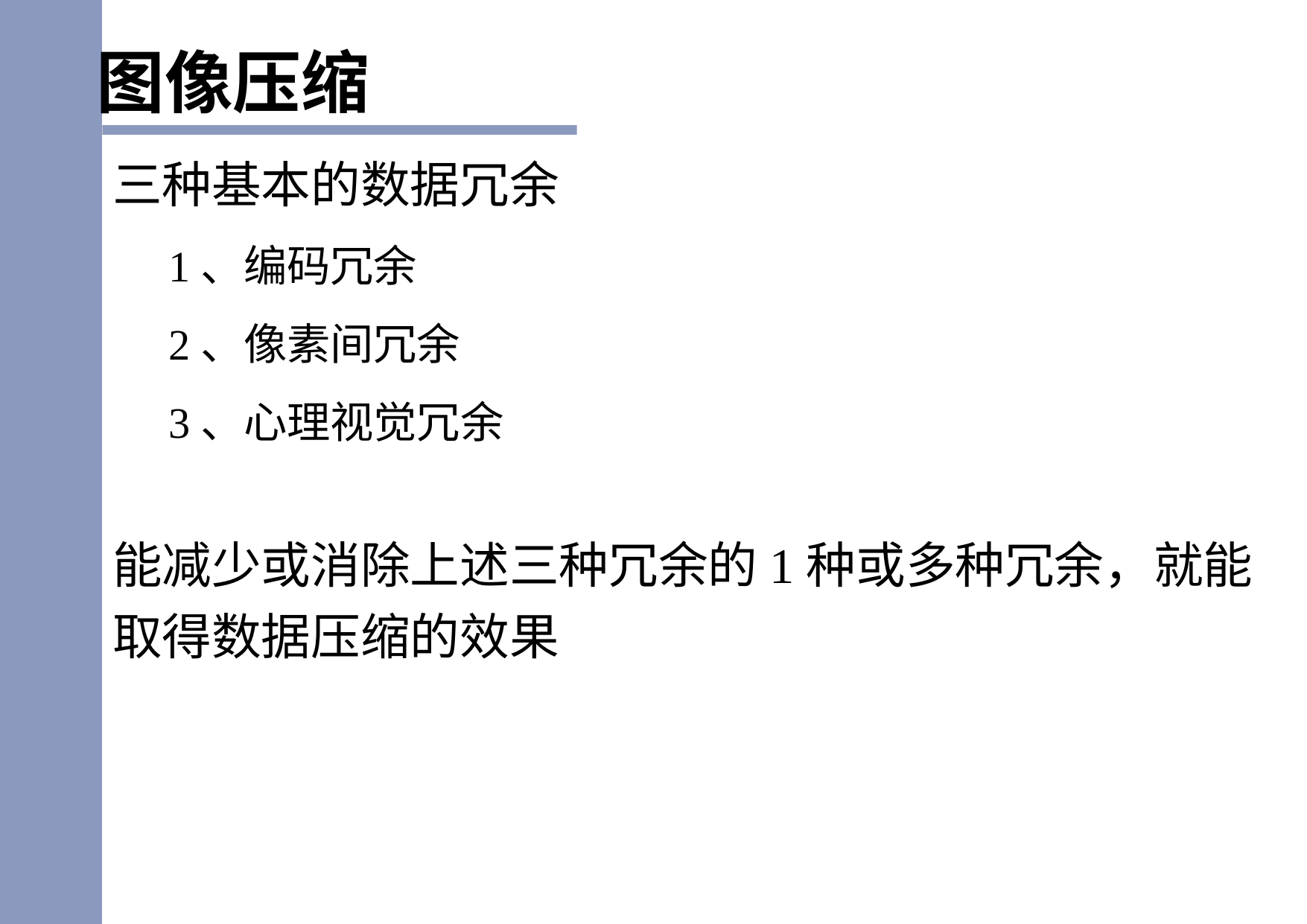

图像压缩

三种基本的数据冗余
1、编码冗余
2、像素间冗余
3、心理视觉冗余

能减少或消除上述三种冗余的1种或多种冗余，就能取得数据压缩的效果